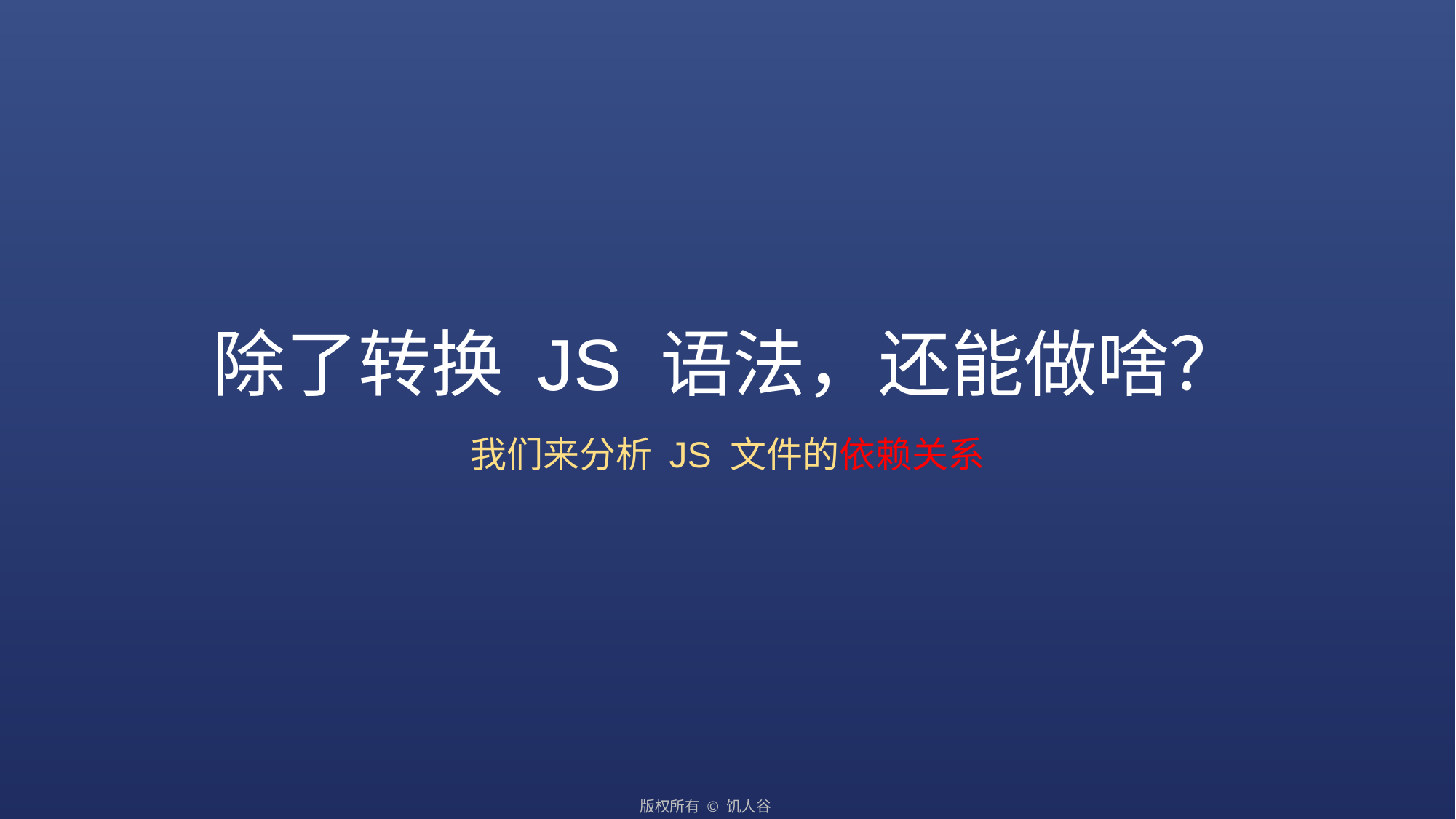

# 除了转换 JS 语法，还能做啥？
我们来分析 JS 文件的依赖关系